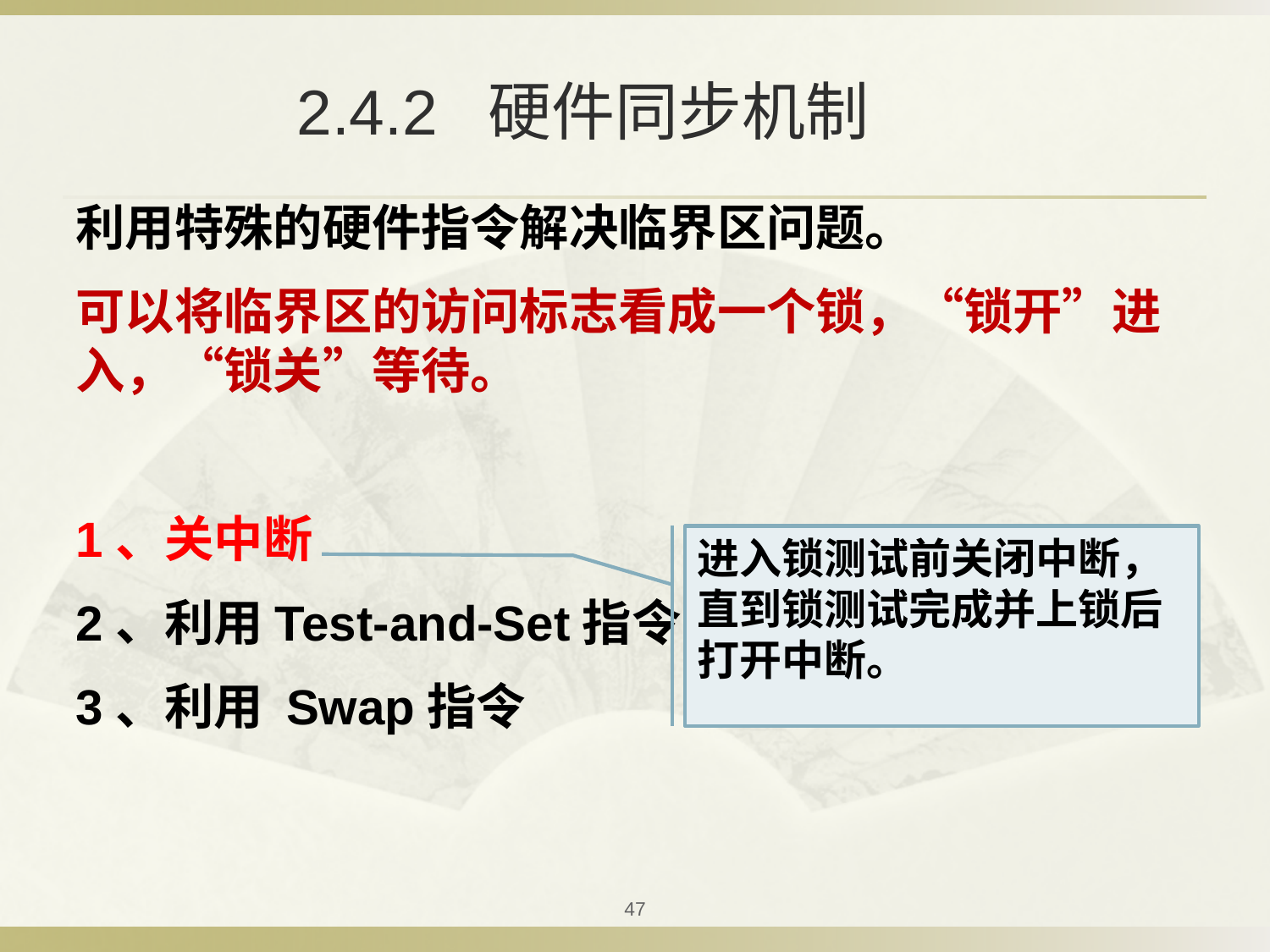

# 2.4.2  硬件同步机制
利用特殊的硬件指令解决临界区问题。
可以将临界区的访问标志看成一个锁，“锁开”进入，“锁关”等待。

1、关中断
2、利用Test-and-Set指令
3、利用 Swap指令
进入锁测试前关闭中断，直到锁测试完成并上锁后打开中断。
47